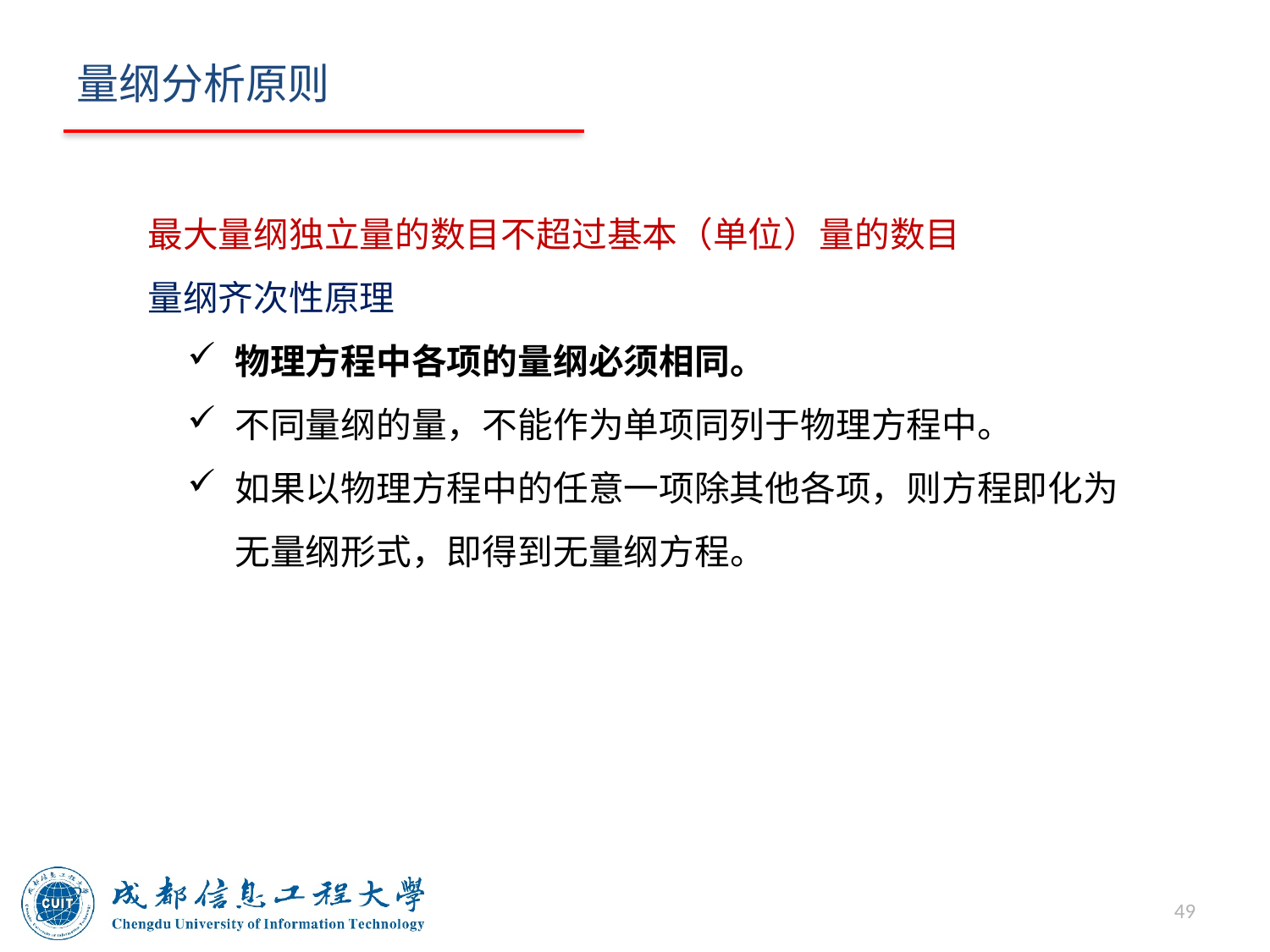

# 量纲分析原则
最大量纲独立量的数目不超过基本（单位）量的数目
量纲齐次性原理
物理方程中各项的量纲必须相同。
不同量纲的量，不能作为单项同列于物理方程中。
如果以物理方程中的任意一项除其他各项，则方程即化为无量纲形式，即得到无量纲方程。
49